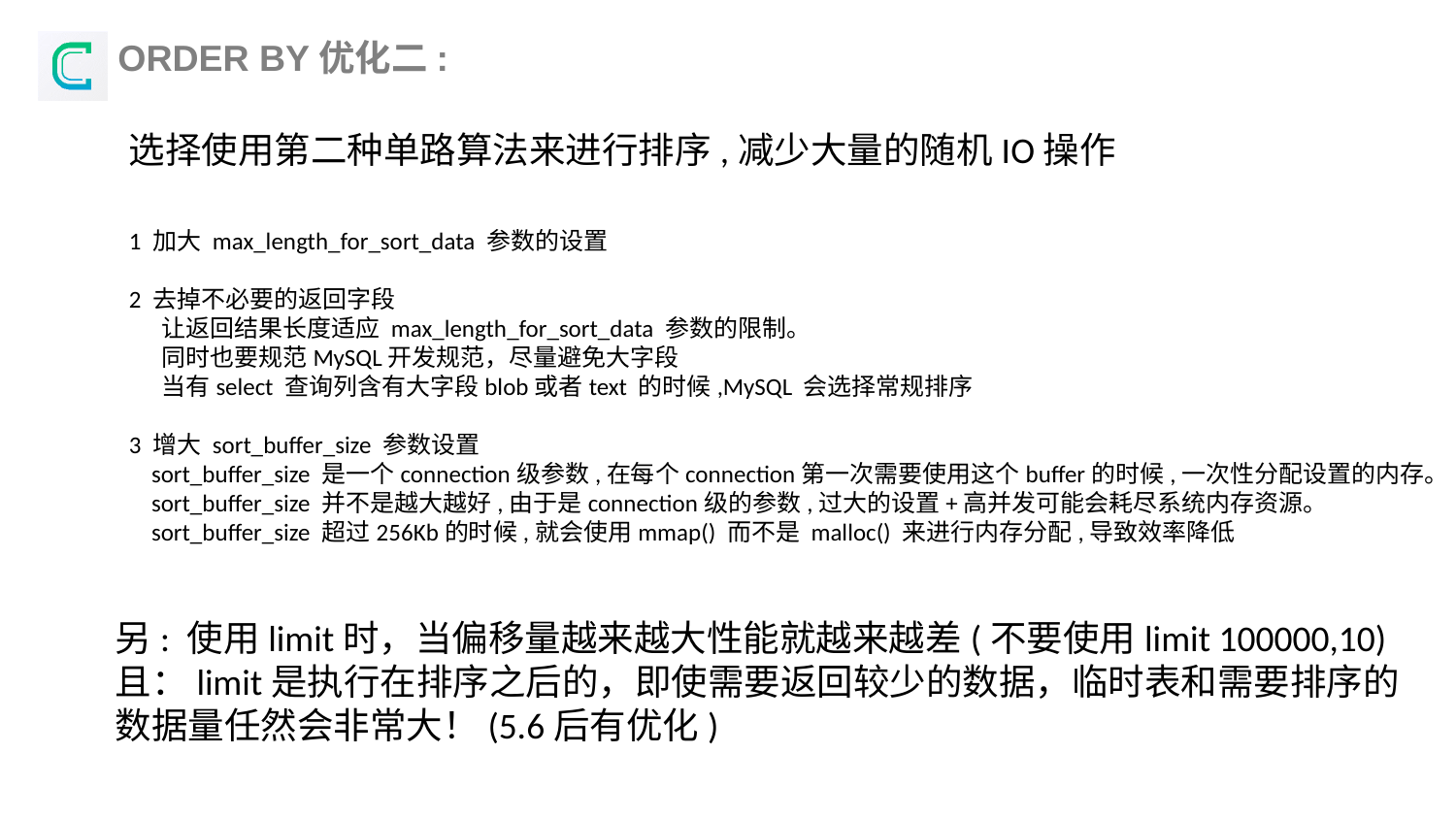

ORDER BY优化二:
选择使用第二种单路算法来进行排序,减少大量的随机IO操作
1 加大 max_length_for_sort_data 参数的设置

2 去掉不必要的返回字段
     让返回结果长度适应 max_length_for_sort_data 参数的限制。
     同时也要规范MySQL开发规范，尽量避免大字段
     当有select 查询列含有大字段blob或者text 的时候,MySQL 会选择常规排序

3 增大 sort_buffer_size 参数设置
    sort_buffer_size 是一个connection级参数,在每个connection第一次需要使用这个buffer的时候,一次性分配设置的内存。
    sort_buffer_size 并不是越大越好,由于是connection级的参数,过大的设置+高并发可能会耗尽系统内存资源。
    sort_buffer_size 超过256Kb的时候,就会使用mmap() 而不是 malloc() 来进行内存分配,导致效率降低
另: 使用limit时，当偏移量越来越大性能就越来越差(不要使用limit 100000,10)
且：limit是执行在排序之后的，即使需要返回较少的数据，临时表和需要排序的数据量任然会非常大！(5.6后有优化)
18